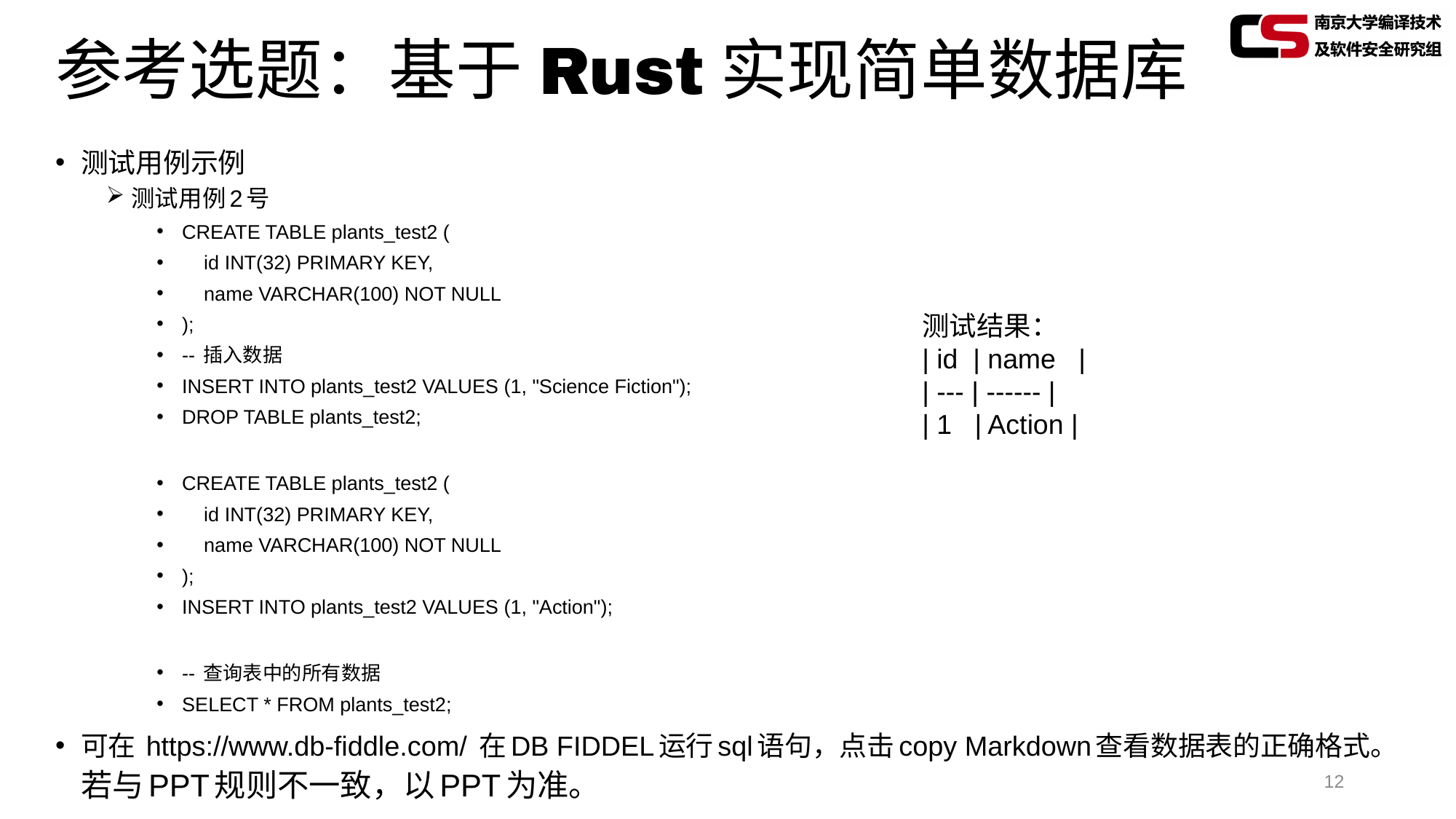

# 参考选题：基于Rust实现简单数据库
测试用例示例
测试用例2号
CREATE TABLE plants_test2 (
    id INT(32) PRIMARY KEY,
    name VARCHAR(100) NOT NULL
);
-- 插入数据
INSERT INTO plants_test2 VALUES (1, "Science Fiction");
DROP TABLE plants_test2;

CREATE TABLE plants_test2 (
    id INT(32) PRIMARY KEY,
    name VARCHAR(100) NOT NULL
);
INSERT INTO plants_test2 VALUES (1, "Action");

-- 查询表中的所有数据
SELECT * FROM plants_test2;
可在 https://www.db-fiddle.com/ 在DB FIDDEL运行sql语句，点击copy Markdown查看数据表的正确格式。若与PPT规则不一致，以PPT为准。

测试结果：
| id  | name   |
| --- | ------ |
| 1   | Action |
12